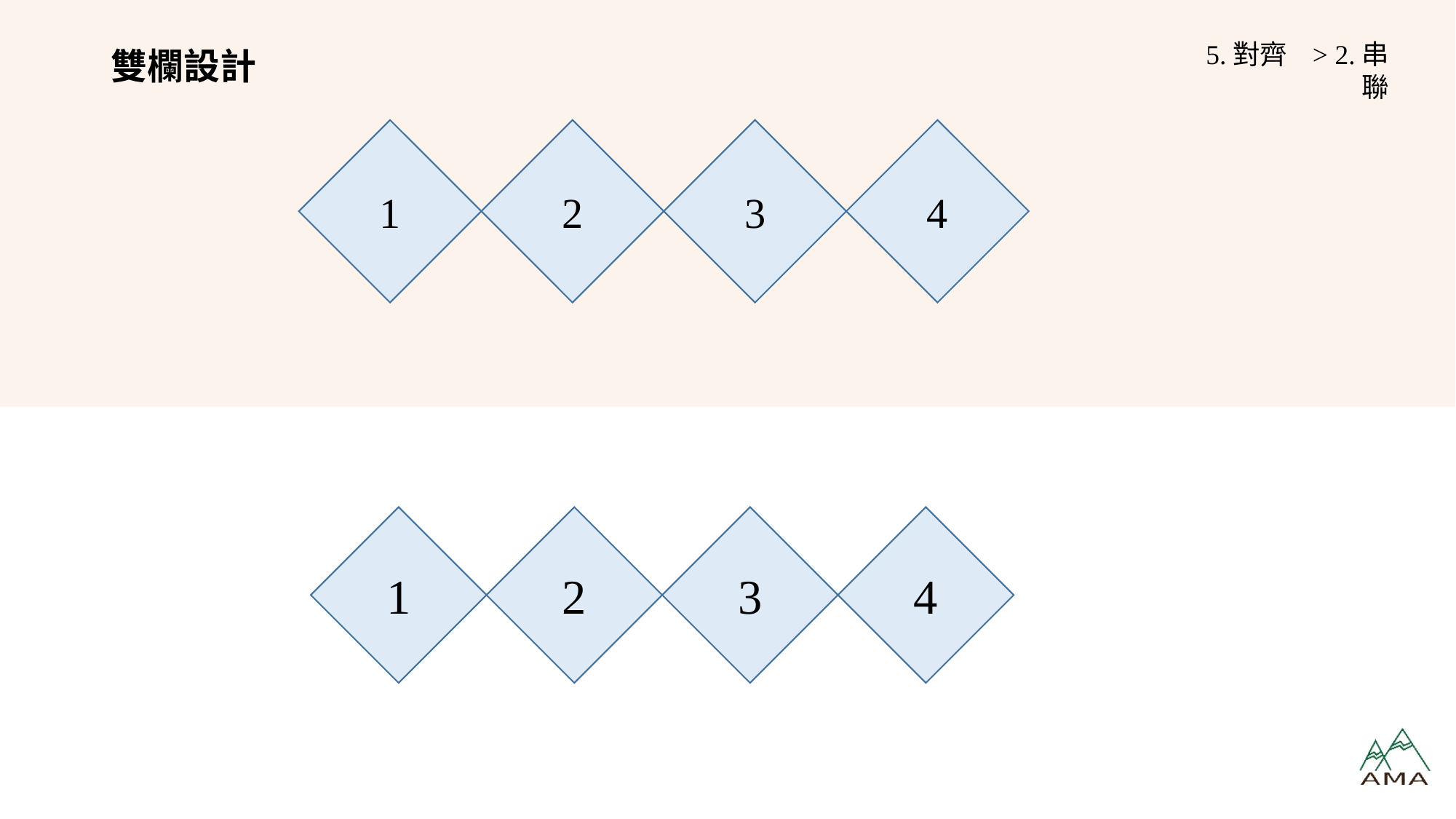

# 雙欄設計
5.對齊   > 2.串聯
1
2
3
4
1
2
3
4